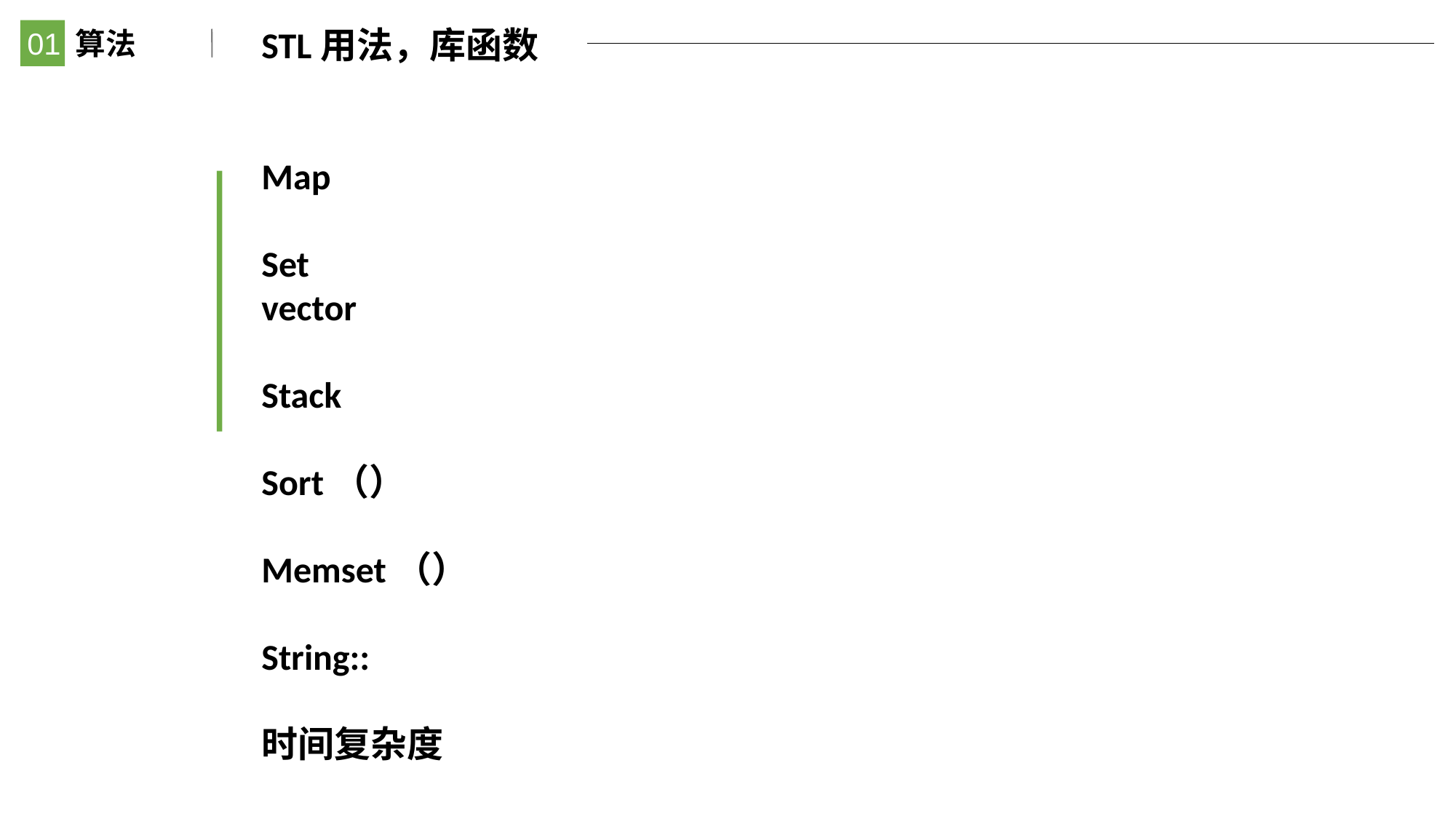

STL用法，库函数

Map

Set
vector

Stack

Sort（）

Memset（）

String::

时间复杂度
01
算法